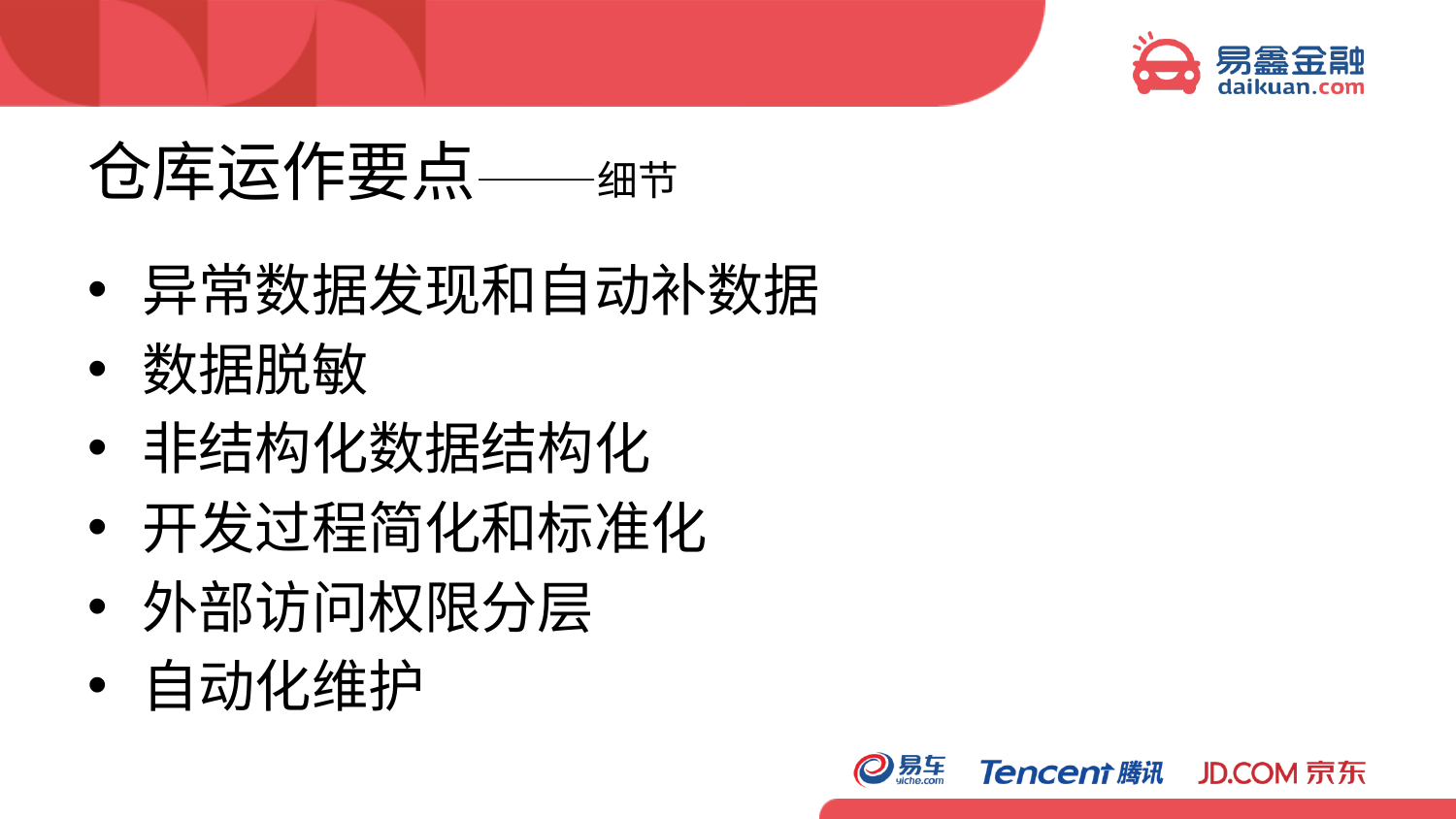

# 仓库运作要点———细节
异常数据发现和自动补数据
数据脱敏
非结构化数据结构化
开发过程简化和标准化
外部访问权限分层
自动化维护